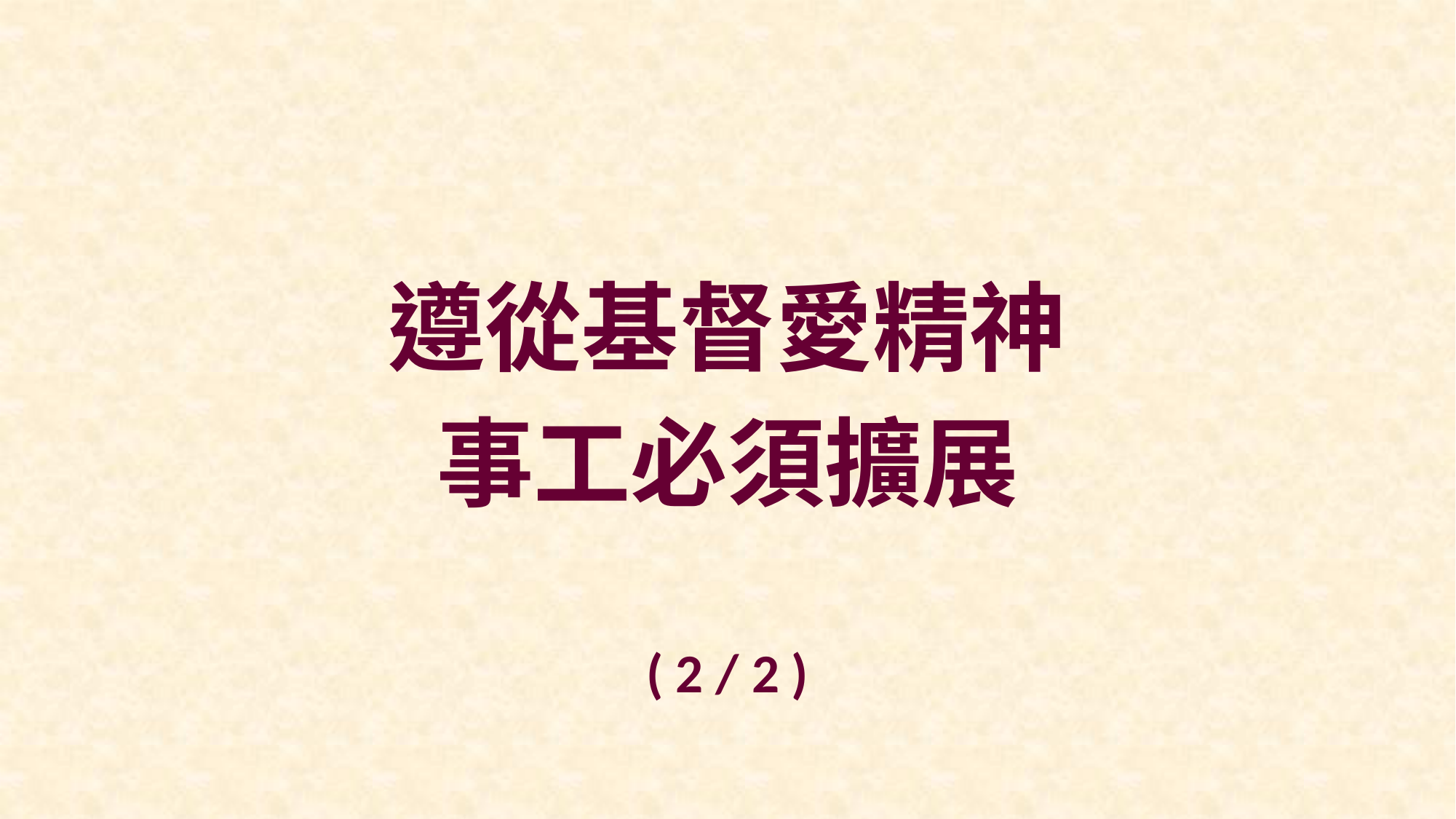

遵從基督愛精神
事工必須擴展
( 2 / 2 )